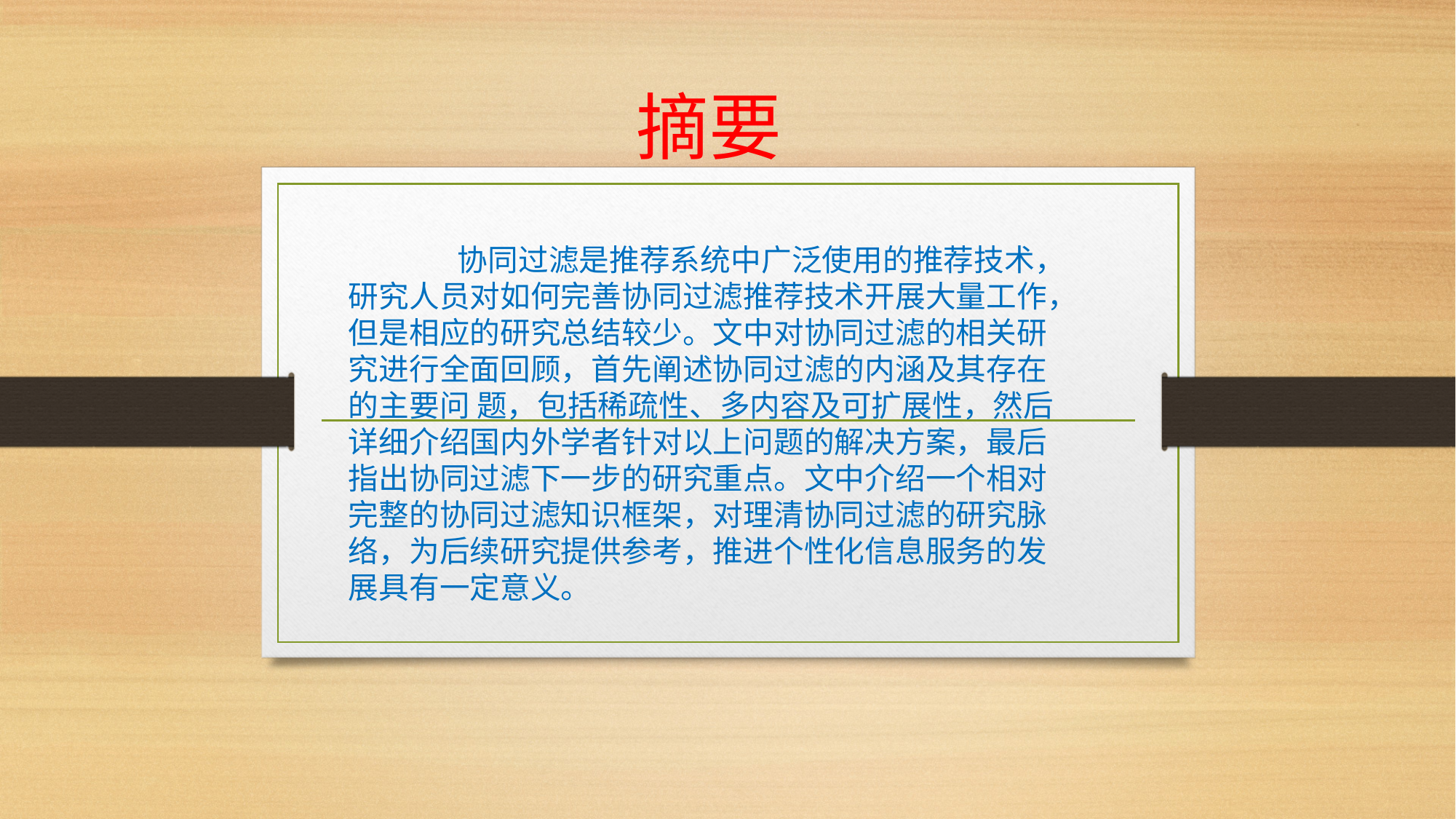

# 摘要
	协同过滤是推荐系统中广泛使用的推荐技术，研究人员对如何完善协同过滤推荐技术开展大量工作，但是相应的研究总结较少。文中对协同过滤的相关研究进行全面回顾，首先阐述协同过滤的内涵及其存在的主要问 题，包括稀疏性、多内容及可扩展性，然后详细介绍国内外学者针对以上问题的解决方案，最后指出协同过滤下一步的研究重点。文中介绍一个相对完整的协同过滤知识框架，对理清协同过滤的研究脉络，为后续研究提供参考，推进个性化信息服务的发展具有一定意义。